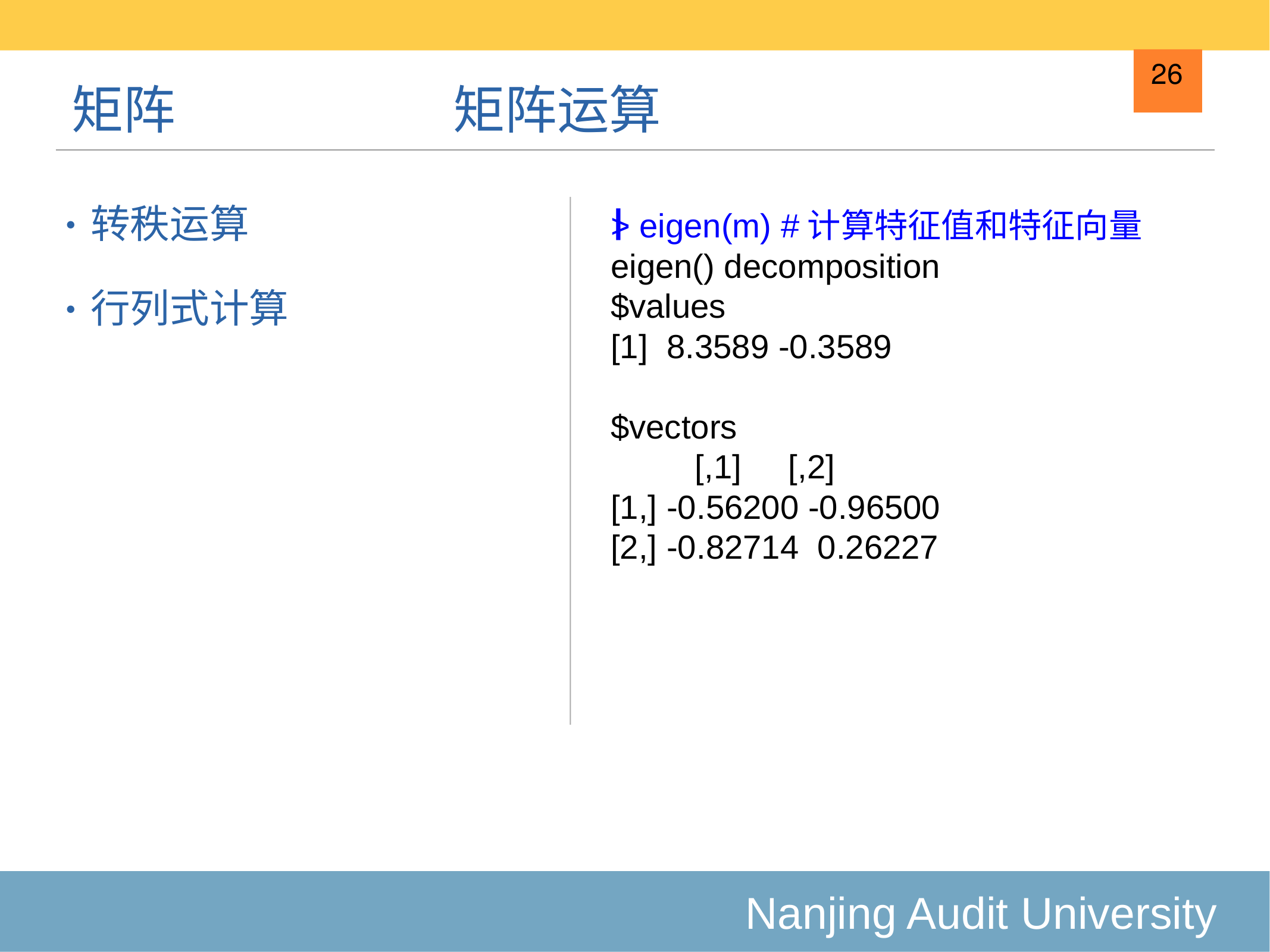

# 矩阵
矩阵运算
26
转秩运算
行列式计算
|
> eigen(m) #计算特征值和特征向量
eigen() decomposition
$values
[1]  8.3589 -0.3589

$vectors
         [,1]     [,2]
[1,] -0.56200 -0.96500
[2,] -0.82714  0.26227